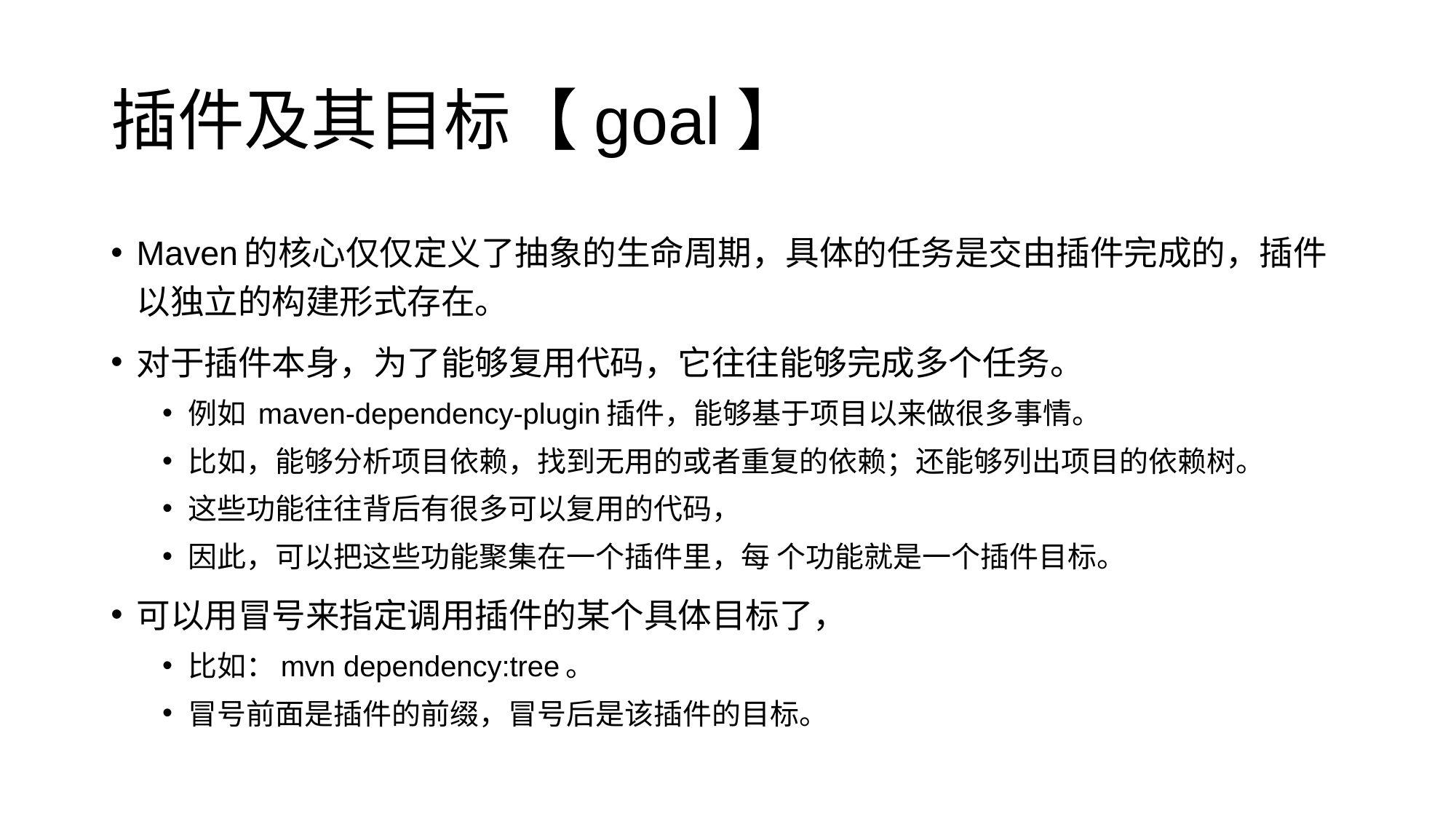

# 插件及其目标【goal】
Maven的核心仅仅定义了抽象的生命周期，具体的任务是交由插件完成的，插件以独立的构建形式存在。
对于插件本身，为了能够复用代码，它往往能够完成多个任务。
例如 maven-dependency-plugin插件，能够基于项目以来做很多事情。
比如，能够分析项目依赖，找到无用的或者重复的依赖；还能够列出项目的依赖树。
这些功能往往背后有很多可以复用的代码，
因此，可以把这些功能聚集在一个插件里，每 个功能就是一个插件目标。
可以用冒号来指定调用插件的某个具体目标了，
比如：mvn dependency:tree。
冒号前面是插件的前缀，冒号后是该插件的目标。